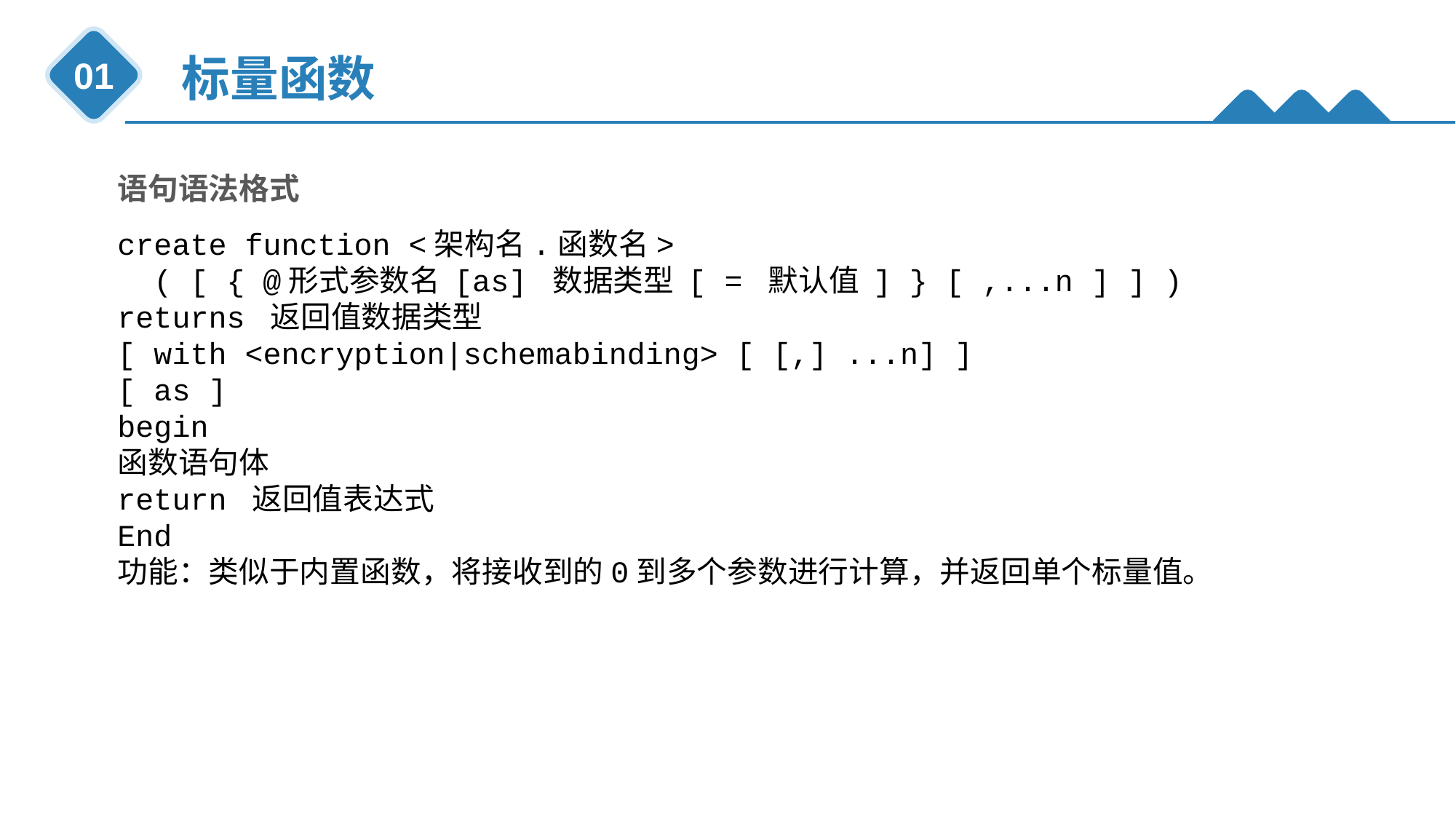

标量函数
01

语句语法格式
create function <架构名.函数名>
  ( [ { @形式参数名 [as] 数据类型 [ = 默认值 ] } [ ,...n ] ] )
returns 返回值数据类型
[ with <encryption|schemabinding> [ [,] ...n] ]
[ as ]
begin
函数语句体
return 返回值表达式
End
功能：类似于内置函数，将接收到的0到多个参数进行计算，并返回单个标量值。